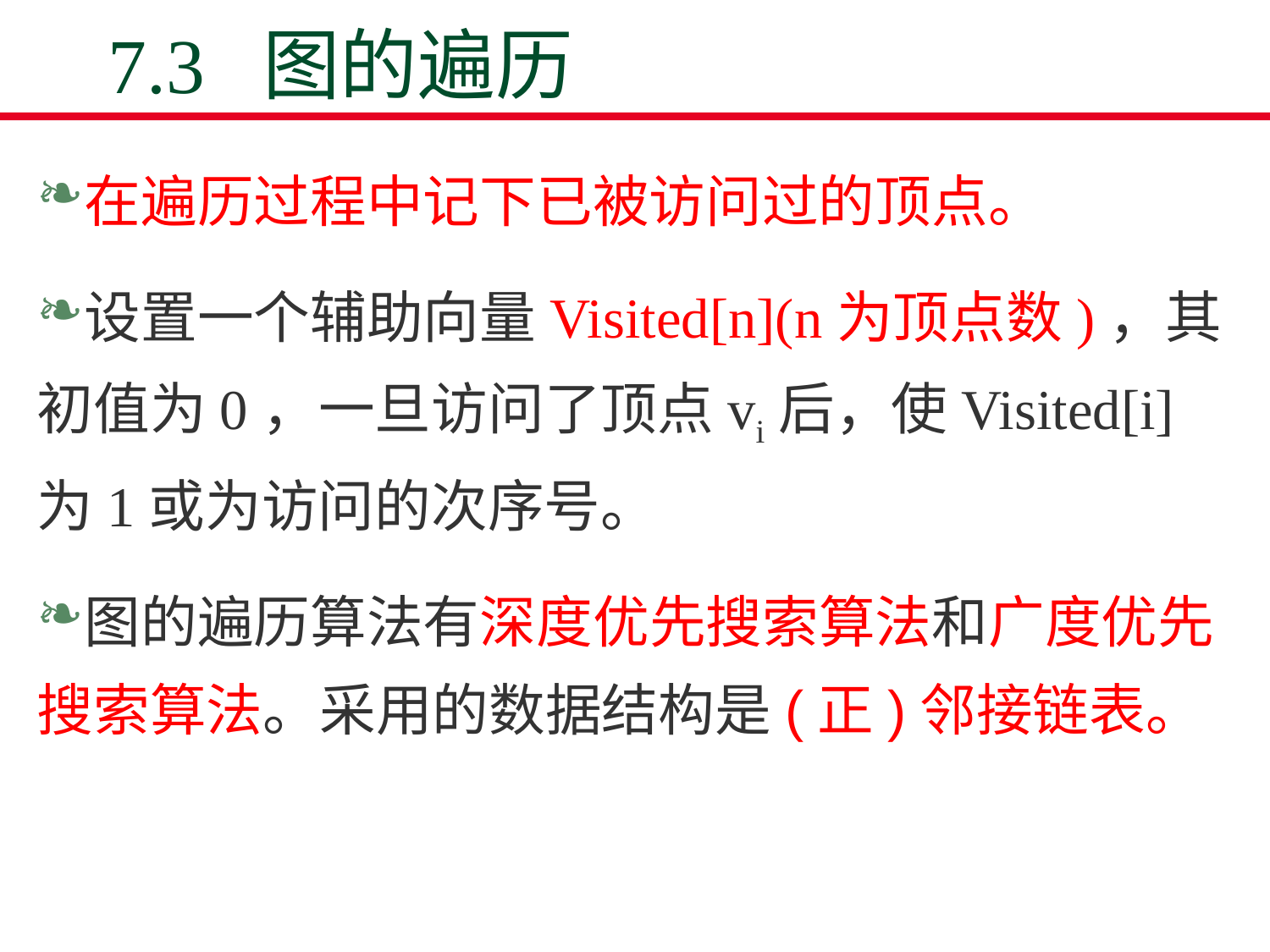

# 7.3  图的遍历
在遍历过程中记下已被访问过的顶点。
设置一个辅助向量Visited[n](n为顶点数)，其初值为0，一旦访问了顶点vi后，使Visited[i]为1或为访问的次序号。
图的遍历算法有深度优先搜索算法和广度优先搜索算法。采用的数据结构是(正)邻接链表。